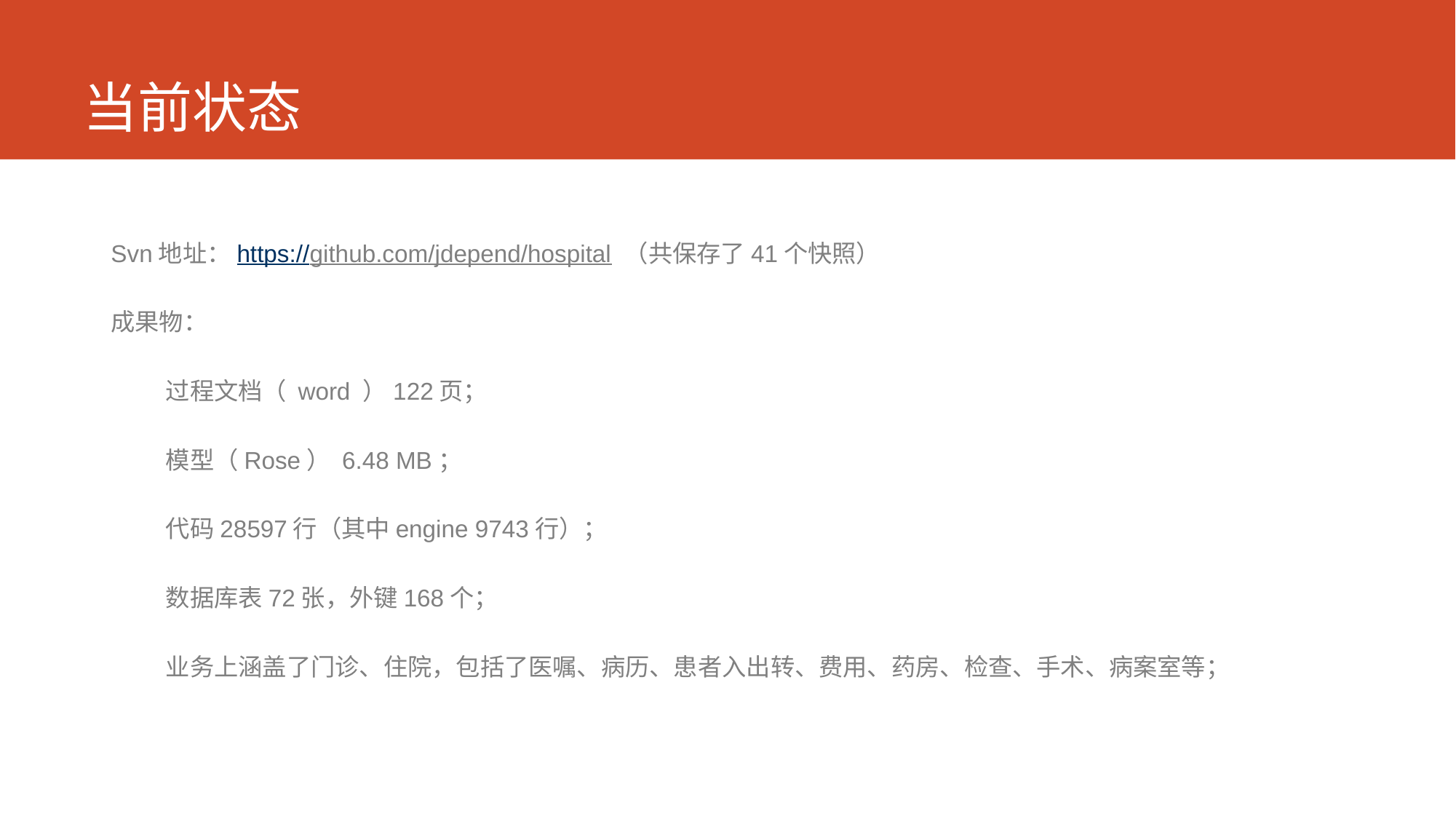

# 当前状态
Svn地址：https://github.com/jdepend/hospital （共保存了41个快照）
成果物：
         过程文档（ word ）122页；
         模型（Rose） 6.48 MB；
         代码28597行（其中engine 9743行）；
         数据库表72张，外键168个；
         业务上涵盖了门诊、住院，包括了医嘱、病历、患者入出转、费用、药房、检查、手术、病案室等；